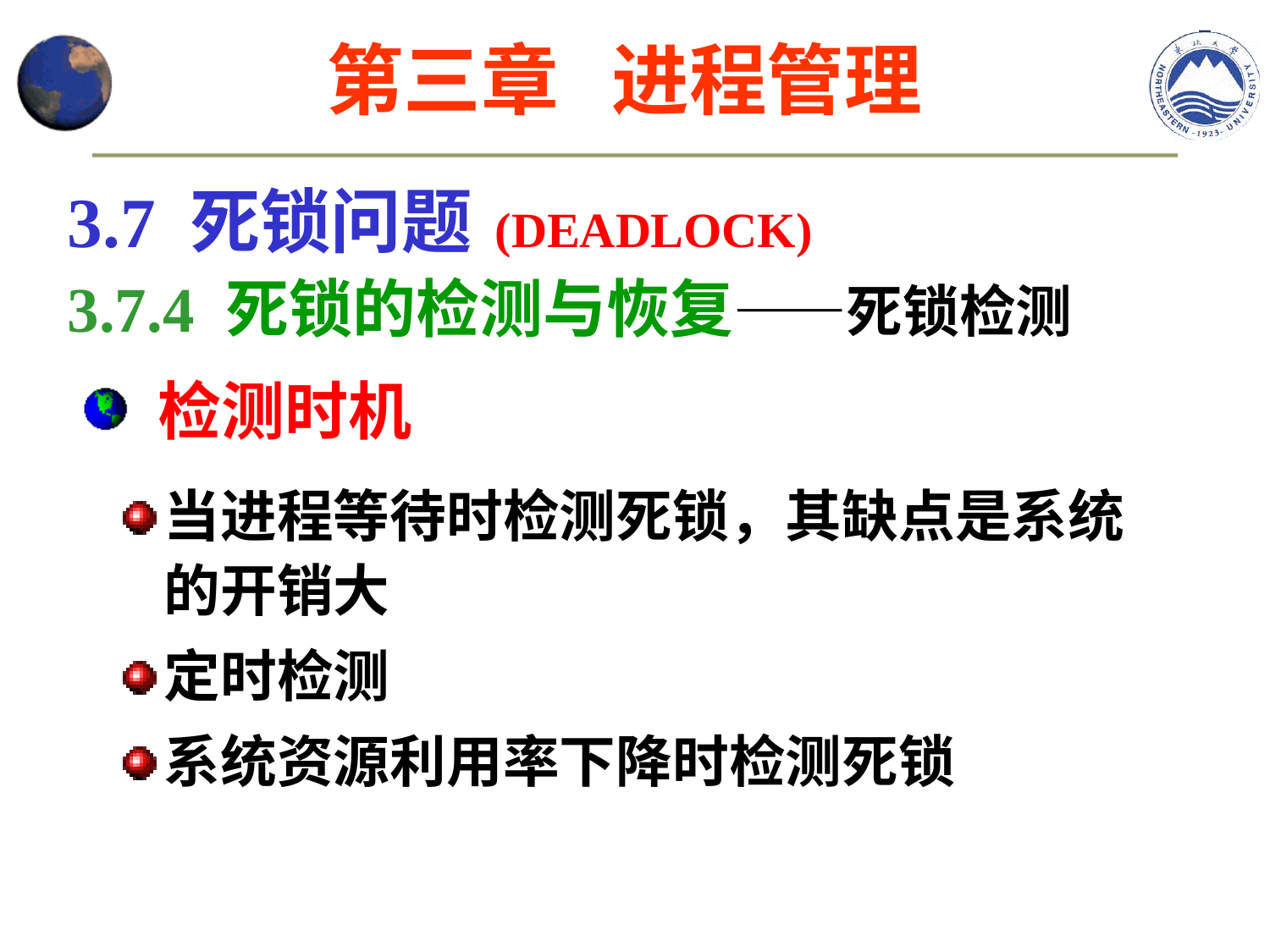

第三章   进程管理
3.7 死锁问题 (DEADLOCK)
3.7.4 死锁的检测与恢复——死锁检测
# 检测时机
当进程等待时检测死锁，其缺点是系统的开销大
定时检测
系统资源利用率下降时检测死锁